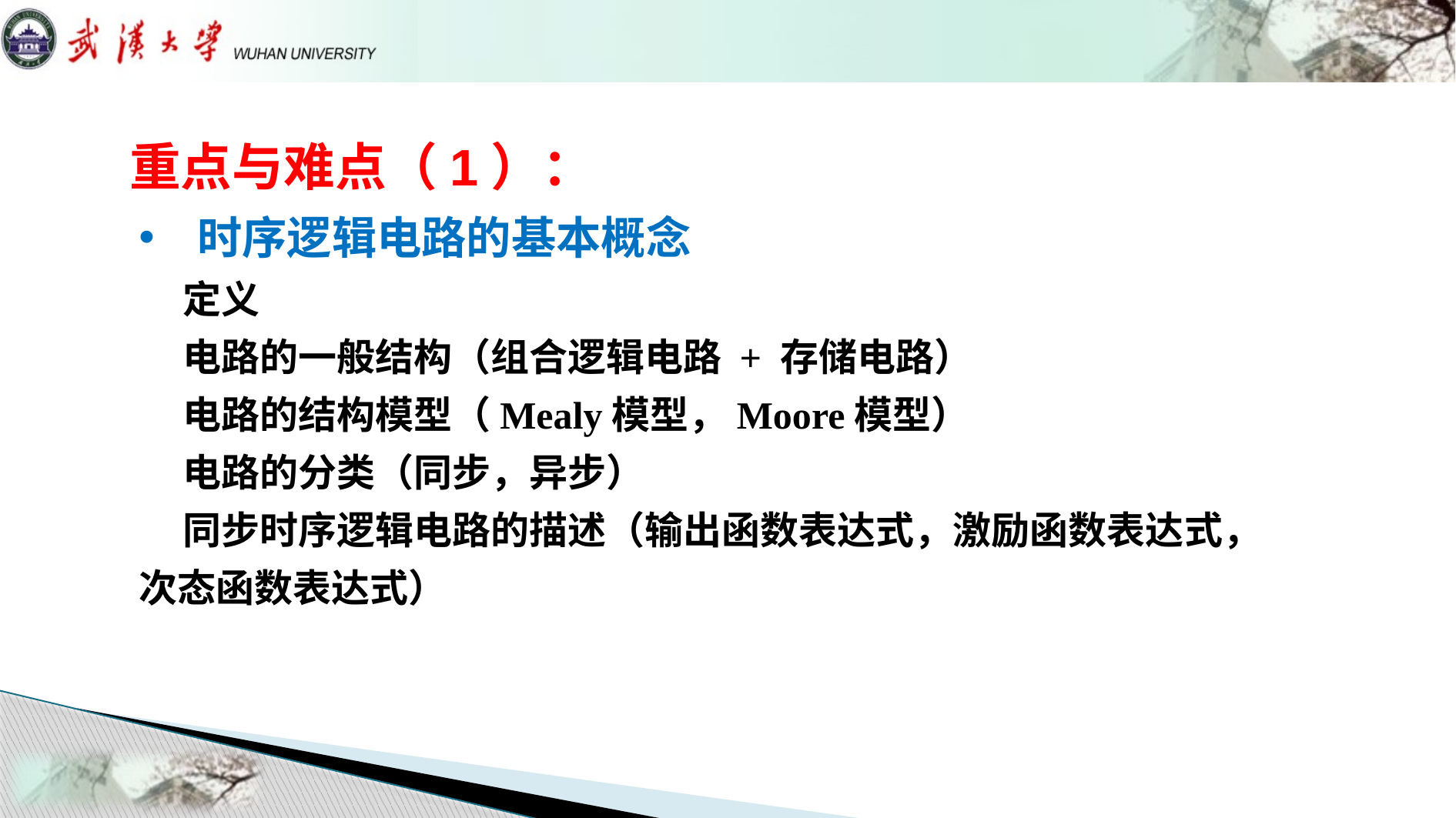

# 重点与难点（1）：
  时序逻辑电路的基本概念
    定义
    电路的一般结构（组合逻辑电路 + 存储电路）
    电路的结构模型（Mealy模型，Moore模型）
    电路的分类（同步，异步）
    同步时序逻辑电路的描述（输出函数表达式，激励函数表达式，次态函数表达式）